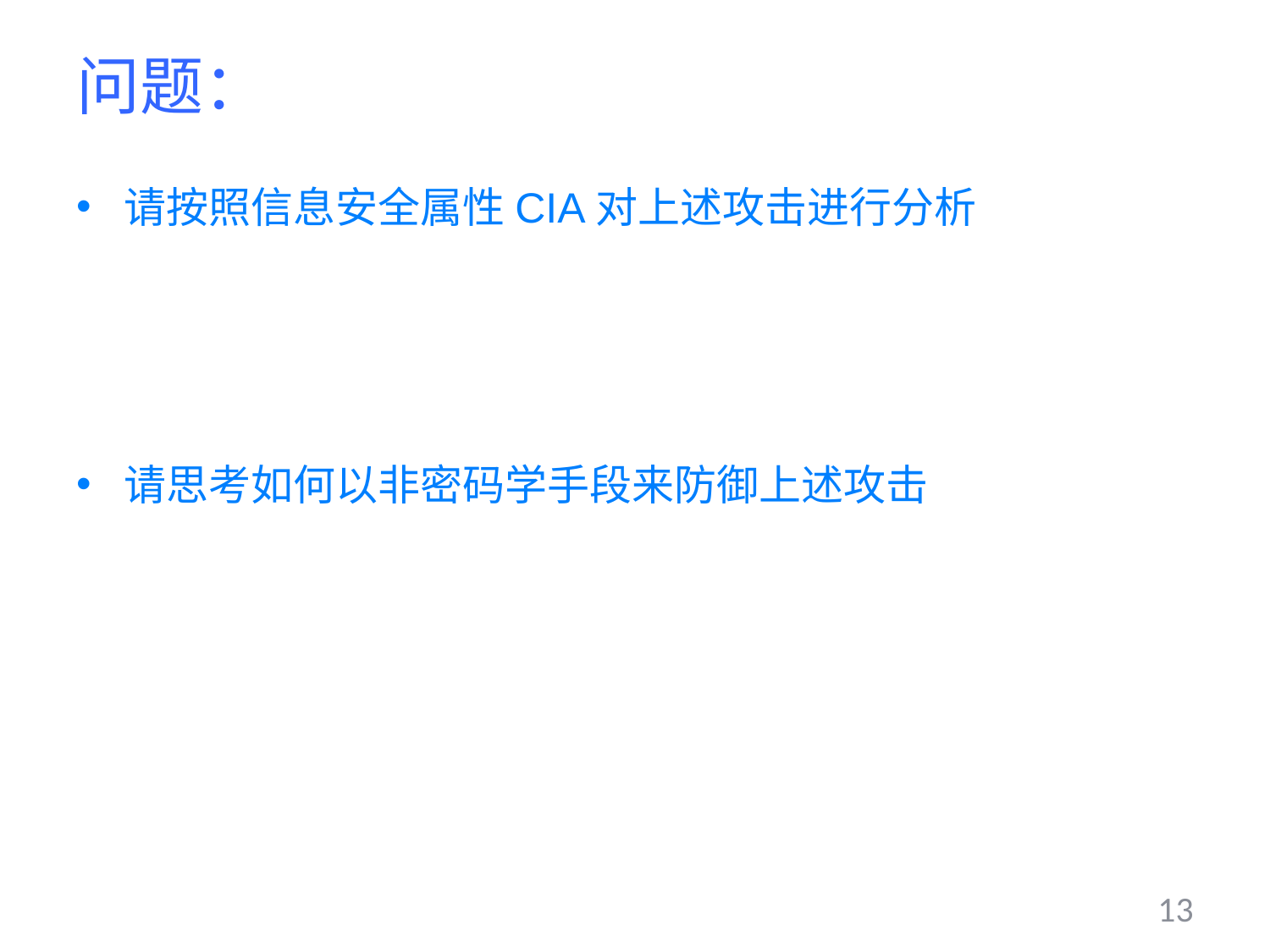

# 问题：
请按照信息安全属性CIA对上述攻击进行分析

请思考如何以非密码学手段来防御上述攻击
13